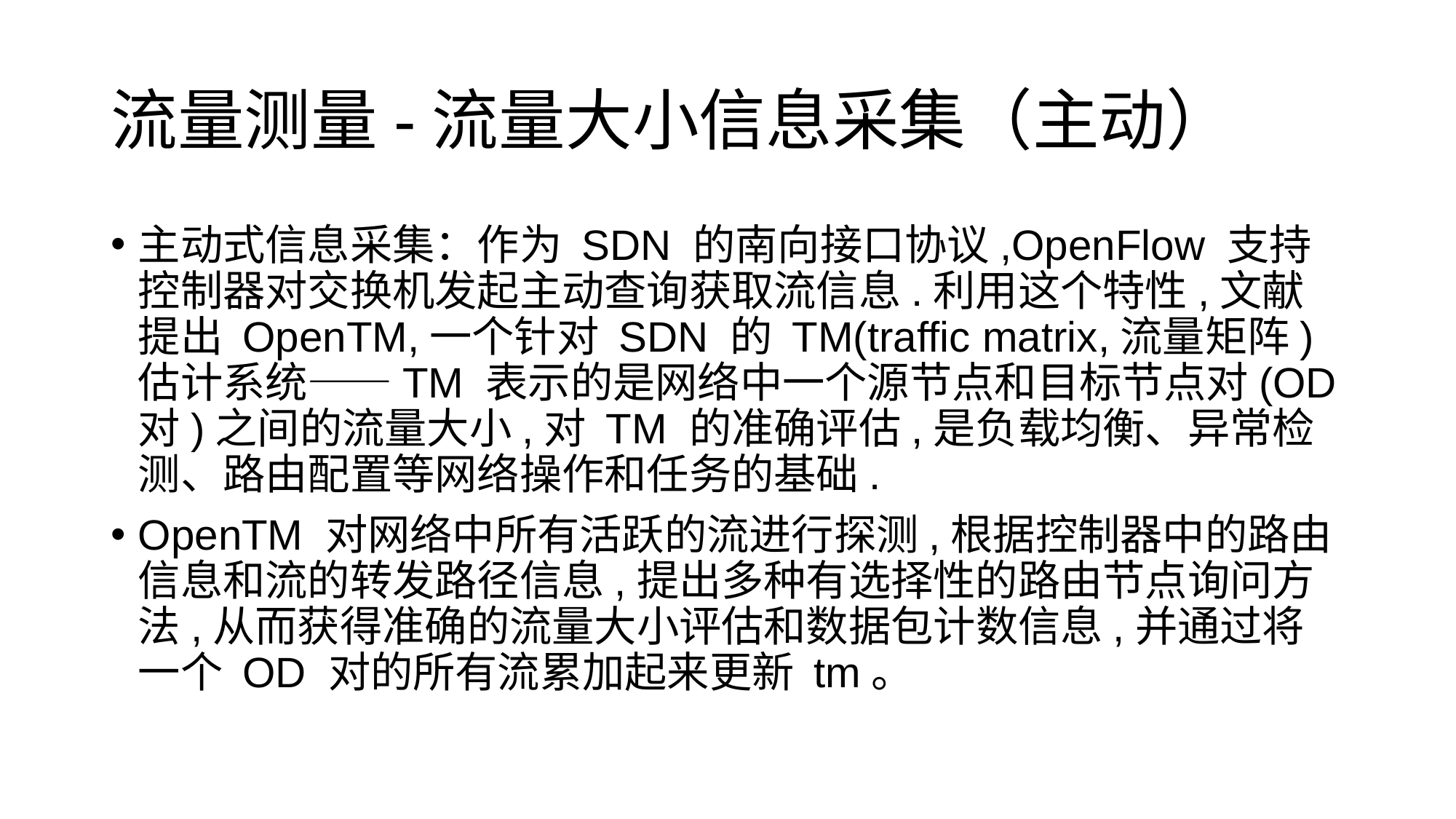

# 流量测量-流量大小信息采集（主动）
主动式信息采集：作为 SDN 的南向接口协议,OpenFlow 支持控制器对交换机发起主动查询获取流信息.利用这个特性,文献
提出 OpenTM,一个针对 SDN 的 TM(traffic matrix,流量矩阵)估计系统——TM 表示的是网络中一个源节点和目标节点对(OD 对)之间的流量大小,对 TM 的准确评估,是负载均衡、异常检测、路由配置等网络操作和任务的基础.
OpenTM 对网络中所有活跃的流进行探测,根据控制器中的路由信息和流的转发路径信息,提出多种有选择性的路由节点询问方法,从而获得准确的流量大小评估和数据包计数信息,并通过将一个 OD 对的所有流累加起来更新 tm。